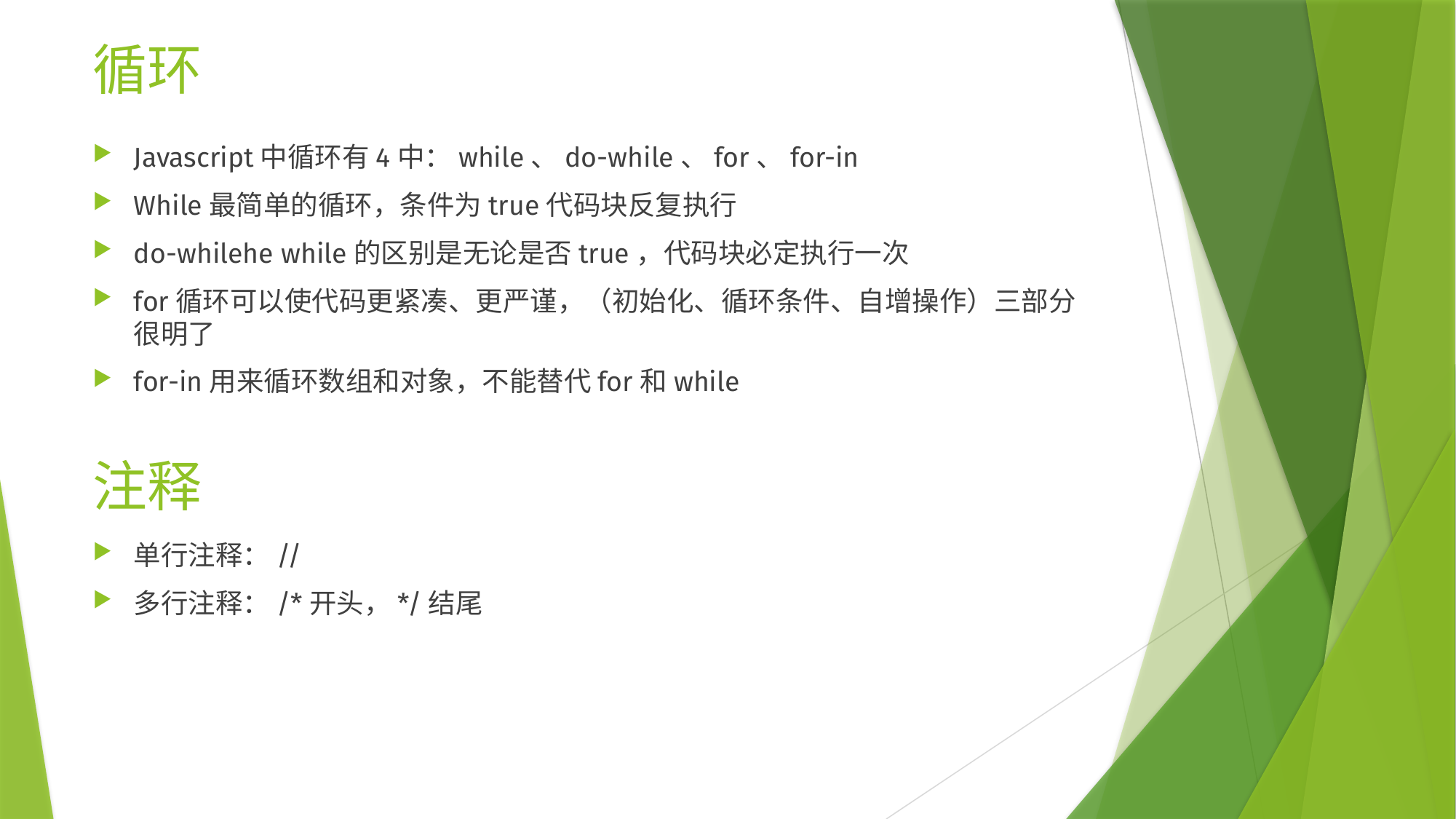

# 循环
Javascript中循环有4中：while、do-while、for、for-in
While最简单的循环，条件为true代码块反复执行
do-whilehe while的区别是无论是否true，代码块必定执行一次
for循环可以使代码更紧凑、更严谨，（初始化、循环条件、自增操作）三部分很明了
for-in用来循环数组和对象，不能替代for和while

注释
单行注释：//
多行注释：/*开头，*/结尾